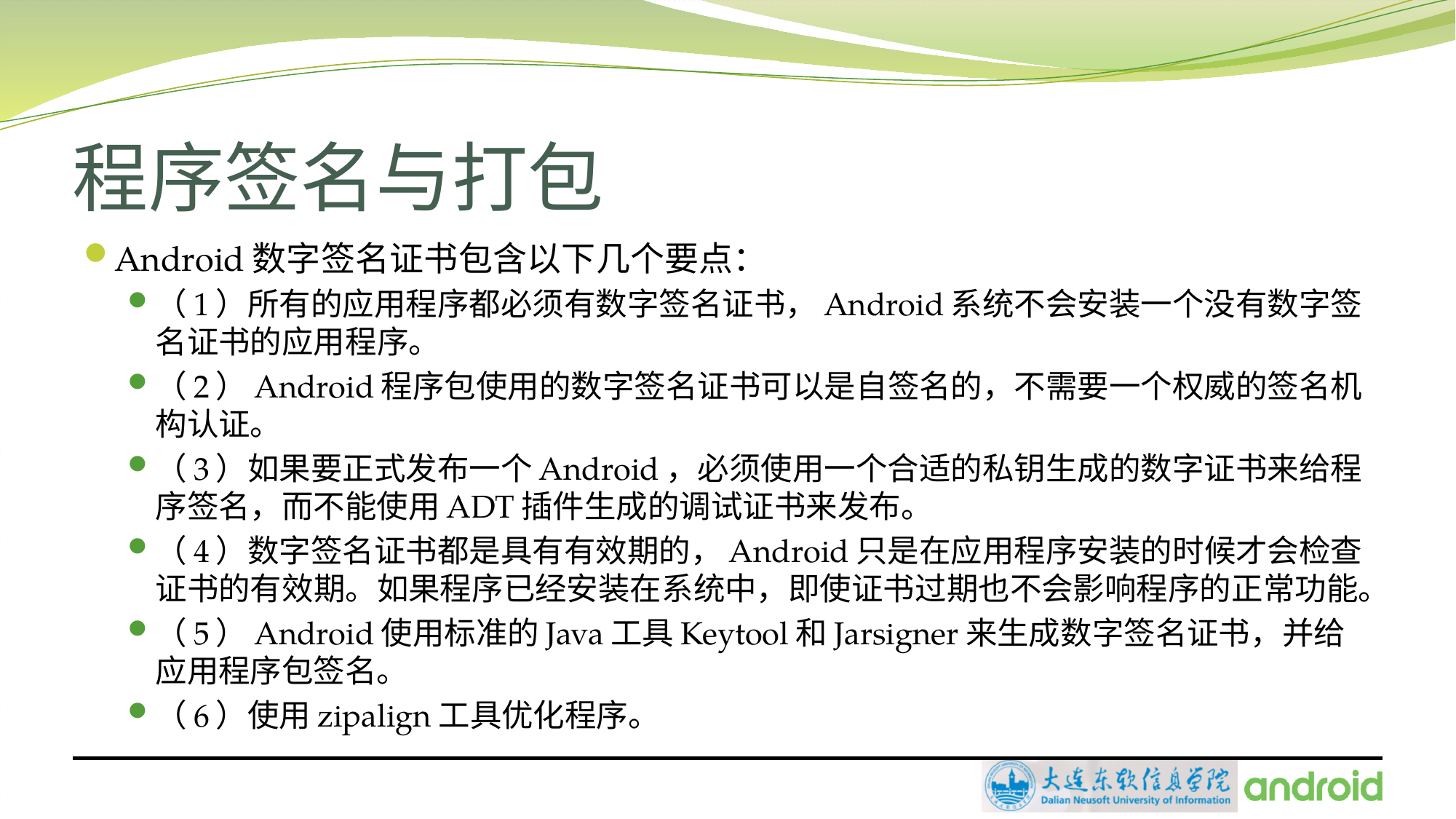

# 程序签名与打包
Android数字签名证书包含以下几个要点：
（1）所有的应用程序都必须有数字签名证书，Android系统不会安装一个没有数字签名证书的应用程序。
（2）Android程序包使用的数字签名证书可以是自签名的，不需要一个权威的签名机构认证。
（3）如果要正式发布一个Android，必须使用一个合适的私钥生成的数字证书来给程序签名，而不能使用ADT插件生成的调试证书来发布。
（4）数字签名证书都是具有有效期的，Android只是在应用程序安装的时候才会检查证书的有效期。如果程序已经安装在系统中，即使证书过期也不会影响程序的正常功能。
（5）Android使用标准的Java工具Keytool和Jarsigner来生成数字签名证书，并给应用程序包签名。
（6）使用zipalign工具优化程序。